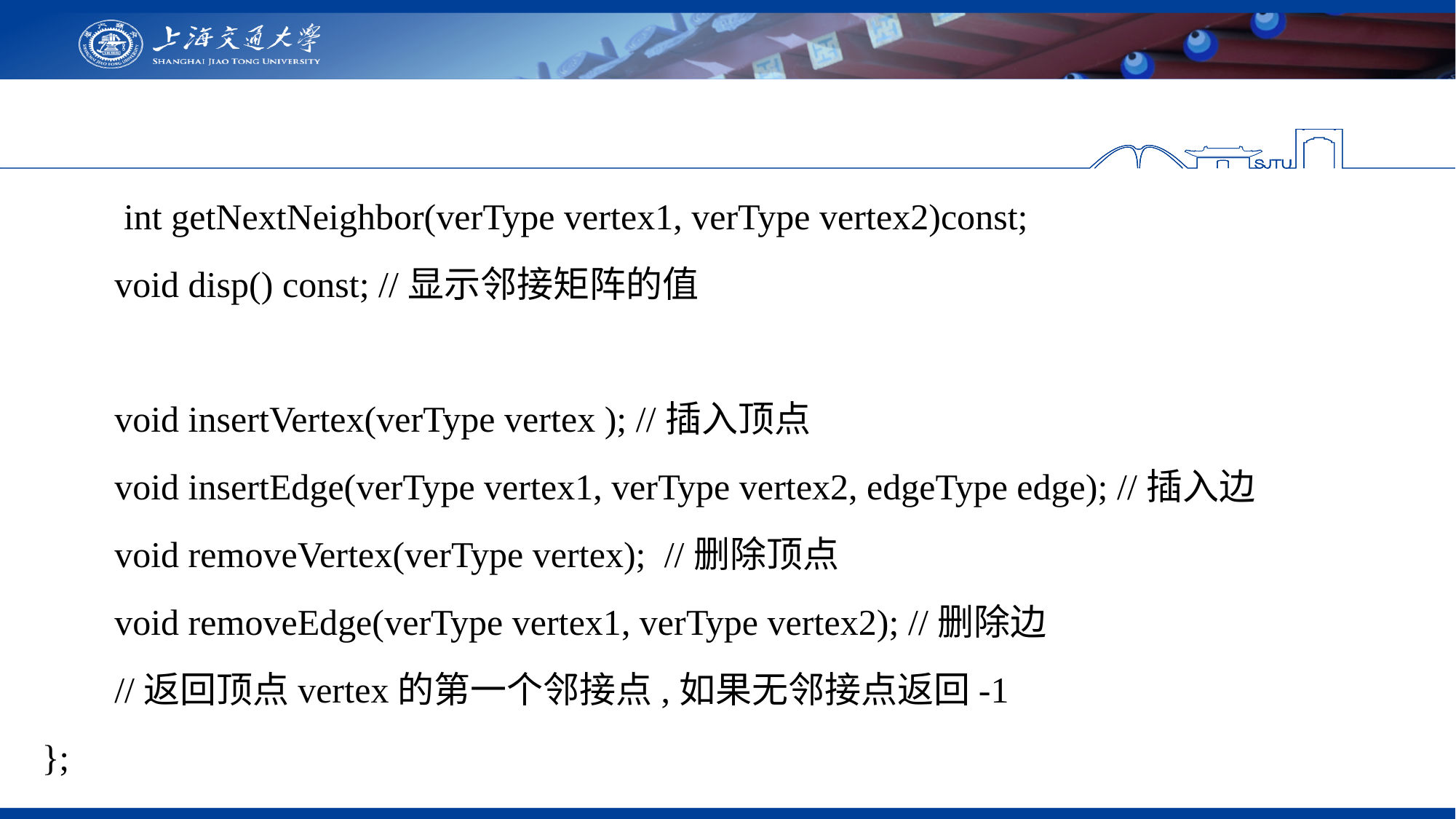

int getNextNeighbor(verType vertex1, verType vertex2)const;
        void disp() const; //显示邻接矩阵的值

        void insertVertex(verType vertex ); //插入顶点
        void insertEdge(verType vertex1, verType vertex2, edgeType edge); //插入边
        void removeVertex(verType vertex);  //删除顶点
        void removeEdge(verType vertex1, verType vertex2); //删除边
        //返回顶点vertex的第一个邻接点,如果无邻接点返回-1
};